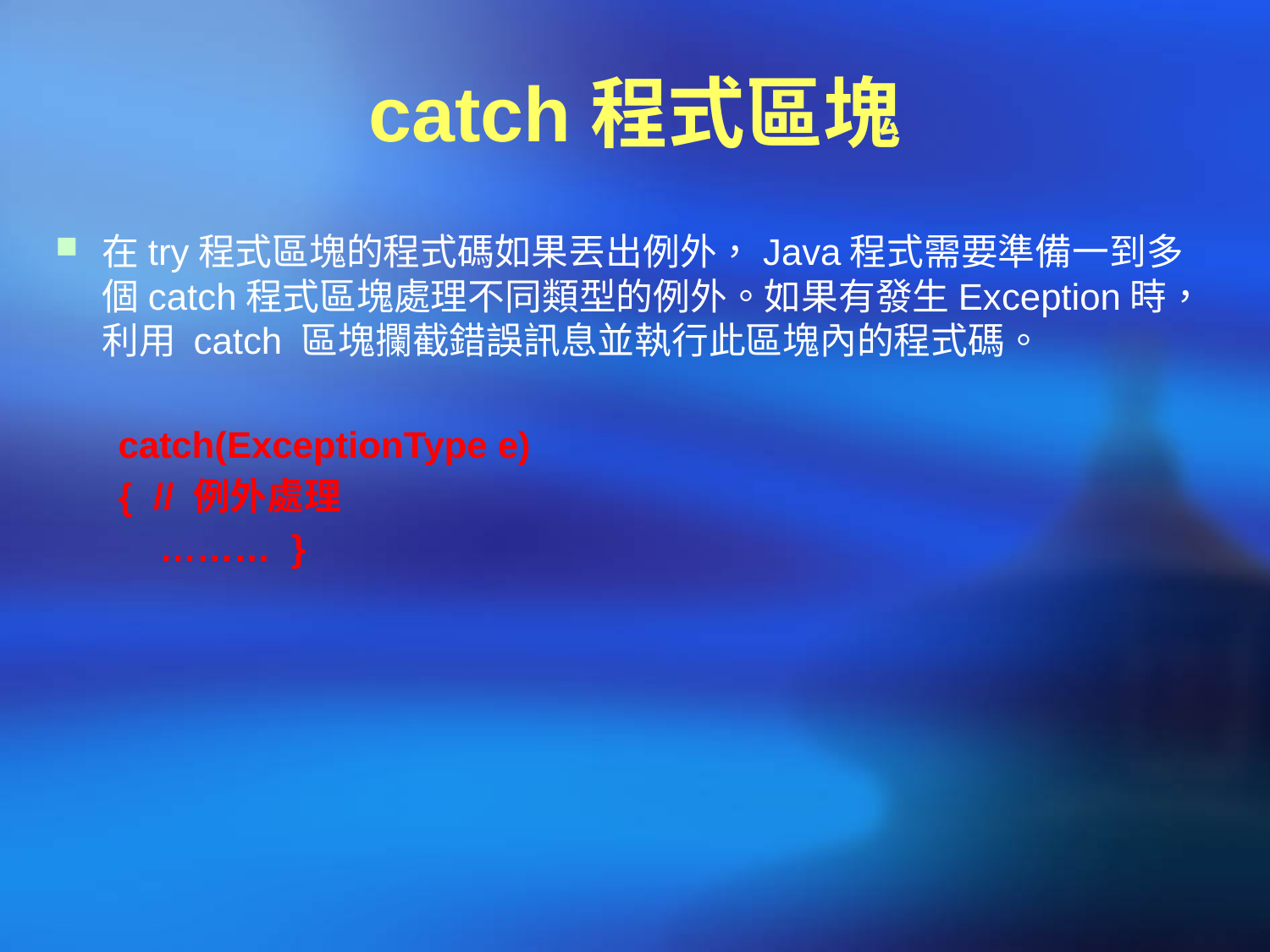

# catch程式區塊
在try程式區塊的程式碼如果丟出例外，Java程式需要準備一到多個catch程式區塊處理不同類型的例外。如果有發生Exception時，利用 catch 區塊攔截錯誤訊息並執行此區塊內的程式碼。

catch(ExceptionType e)
{  // 例外處理
    ………  }